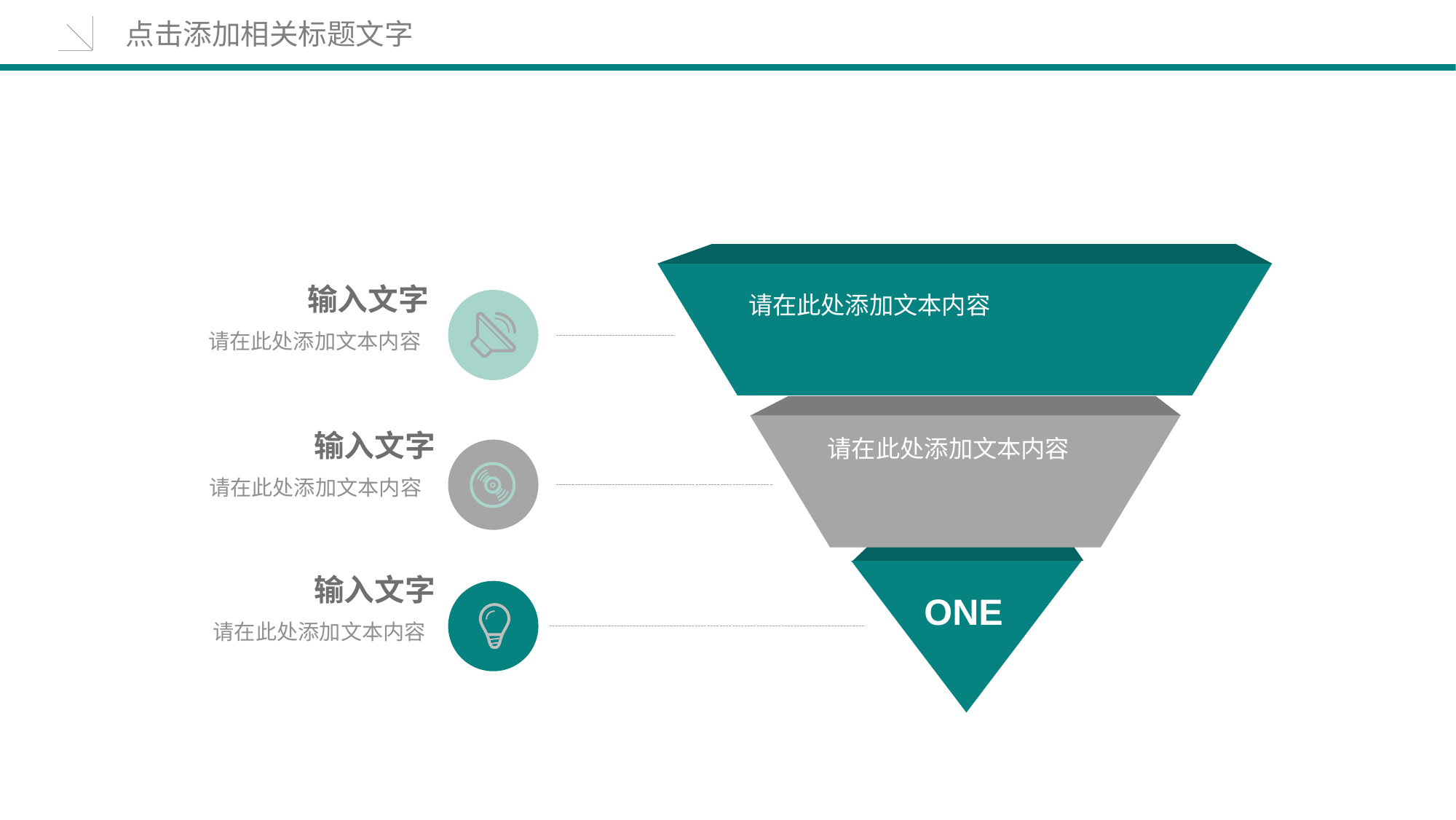

点击添加相关标题文字

请在此处添加文本内容

请在此处添加文本内容

ONE
输入文字
请在此处添加文本内容

输入文字
请在此处添加文本内容

输入文字
请在此处添加文本内容